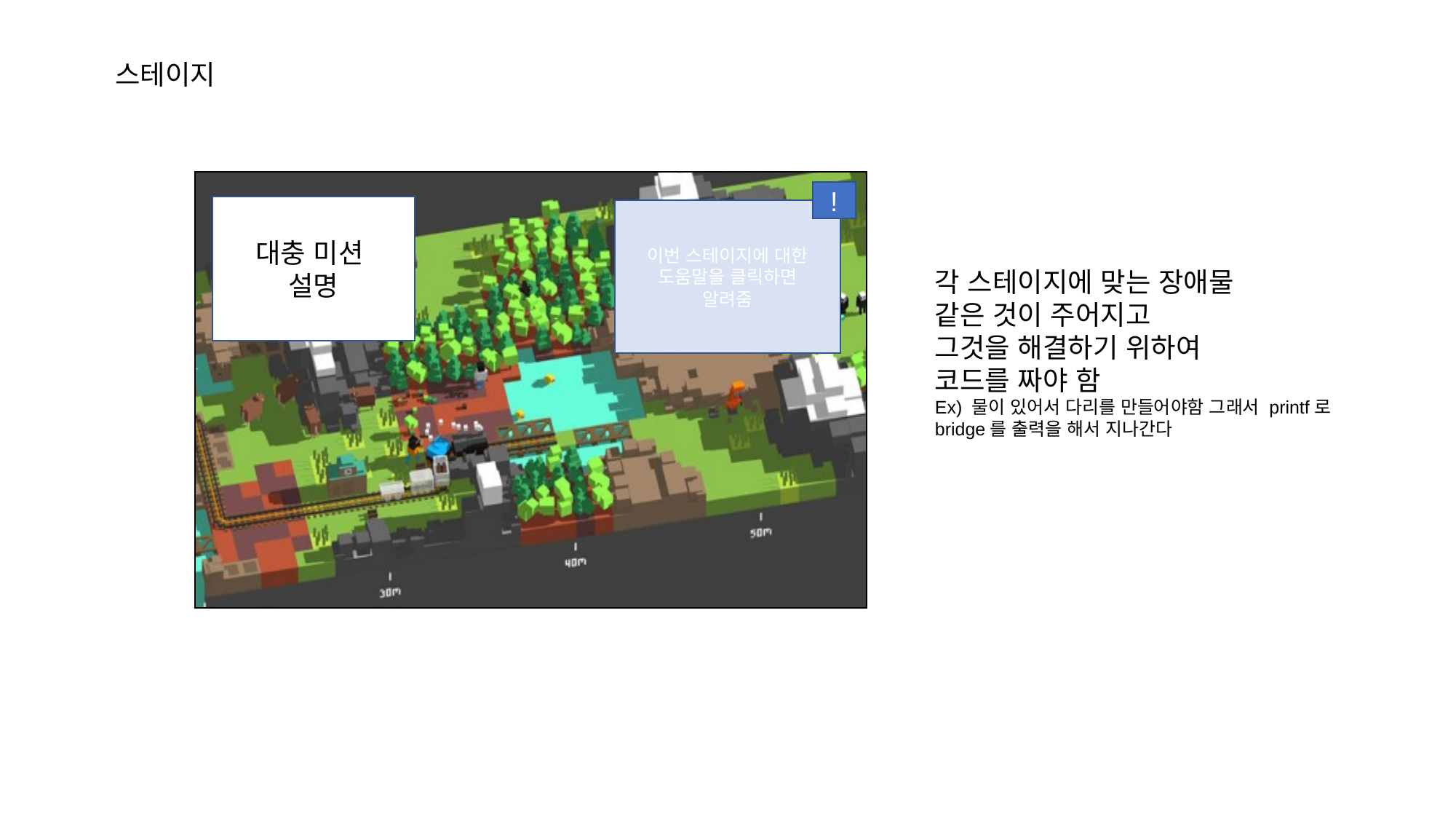

스테이지

!
대충 미션
설명
이번 스테이지에 대한
도움말을 클릭하면
알려줌
각 스테이지에 맞는 장애물
같은 것이 주어지고
그것을 해결하기 위하여
코드를 짜야 함
Ex) 물이 있어서 다리를 만들어야함 그래서 printf로 bridge를 출력을 해서 지나간다